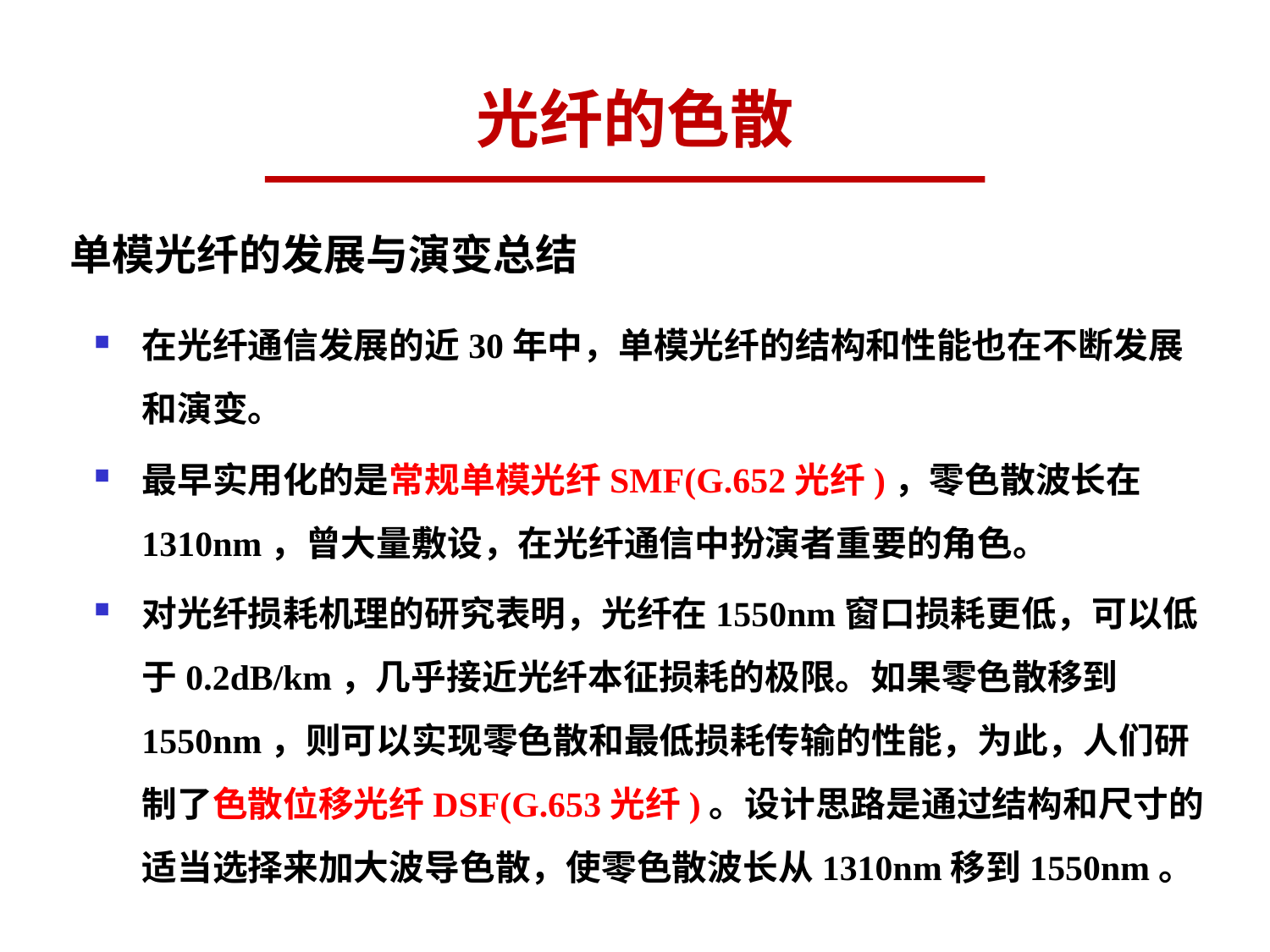

# 光纤的色散

单模光纤的发展与演变总结
在光纤通信发展的近30年中，单模光纤的结构和性能也在不断发展和演变。
最早实用化的是常规单模光纤SMF(G.652光纤)，零色散波长在1310nm，曾大量敷设，在光纤通信中扮演者重要的角色。
对光纤损耗机理的研究表明，光纤在1550nm窗口损耗更低，可以低于0.2dB/km，几乎接近光纤本征损耗的极限。如果零色散移到1550nm，则可以实现零色散和最低损耗传输的性能，为此，人们研制了色散位移光纤DSF(G.653光纤)。设计思路是通过结构和尺寸的适当选择来加大波导色散，使零色散波长从1310nm移到1550nm。